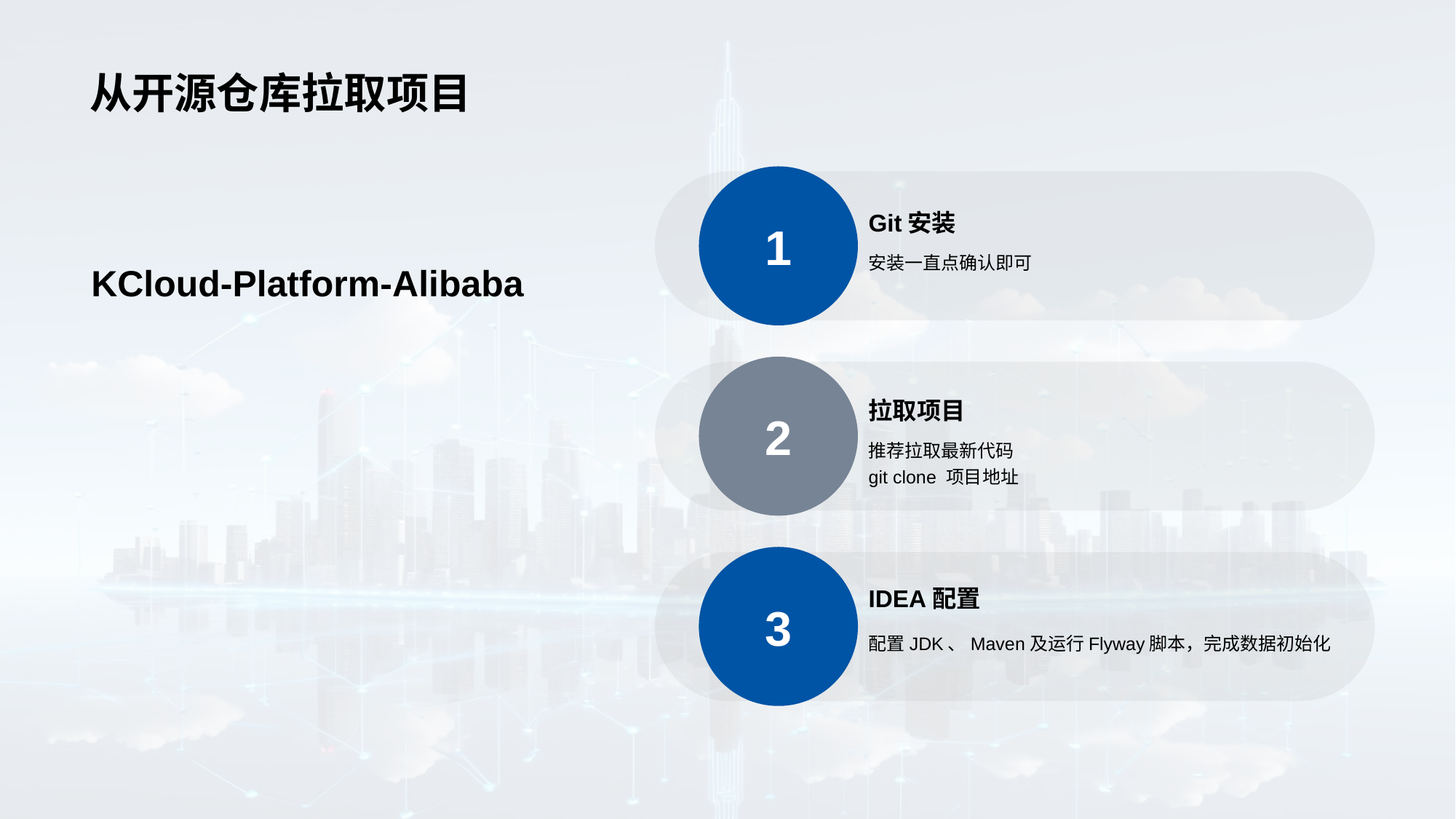

# 从开源仓库拉取项目
1

安装一直点确认即可
KCloud-Platform-Alibaba
2

推荐拉取最新代码
git clone 项目地址
3

配置JDK、Maven及运行Flyway脚本，完成数据初始化
Git安装
拉取项目
IDEA配置